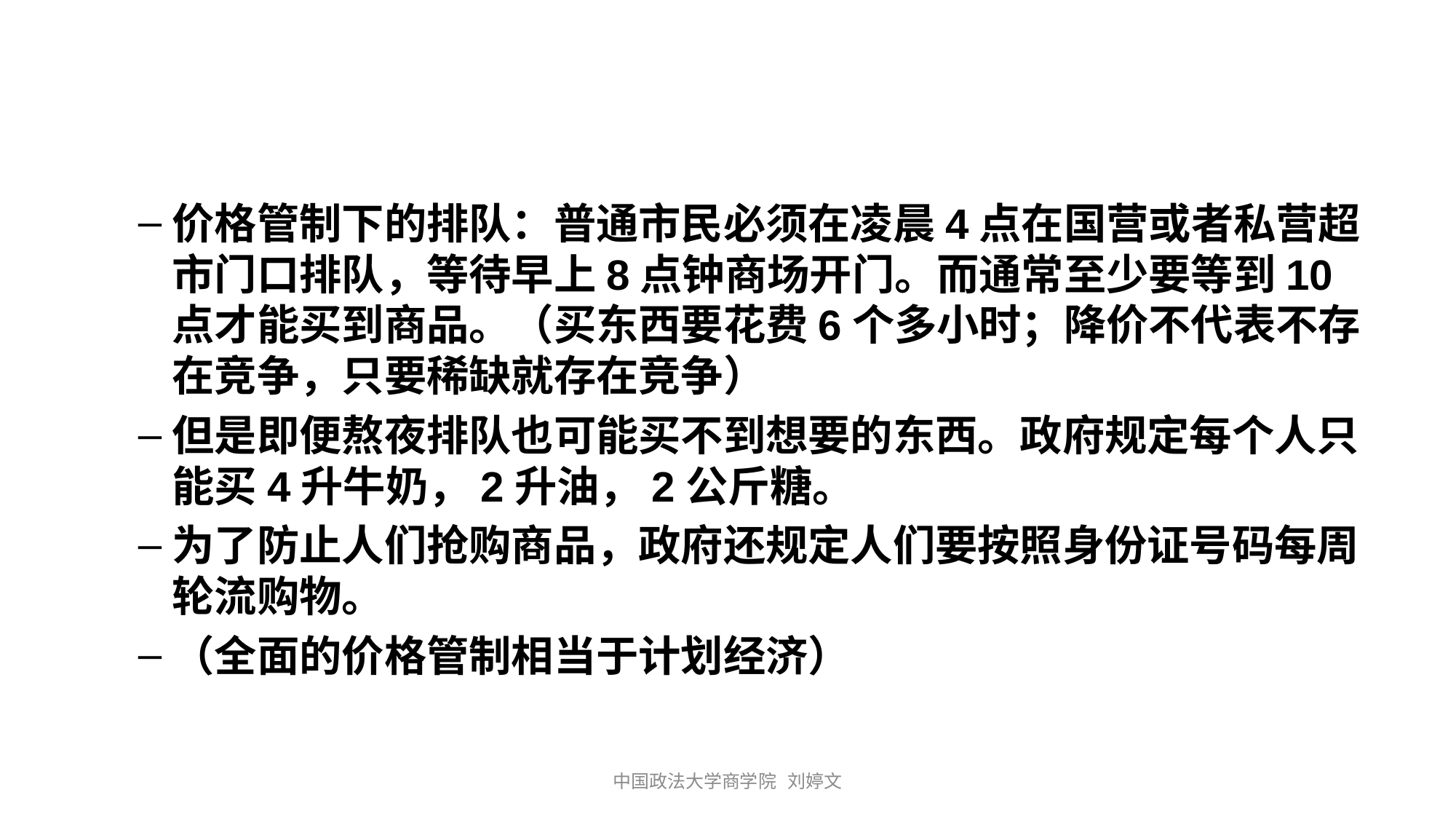

#
价格管制下的排队：普通市民必须在凌晨4点在国营或者私营超市门口排队，等待早上8点钟商场开门。而通常至少要等到10点才能买到商品。（买东西要花费6个多小时；降价不代表不存在竞争，只要稀缺就存在竞争）
但是即便熬夜排队也可能买不到想要的东西。政府规定每个人只能买4升牛奶，2升油，2公斤糖。
为了防止人们抢购商品，政府还规定人们要按照身份证号码每周轮流购物。
（全面的价格管制相当于计划经济）

中国政法大学商学院  刘婷文